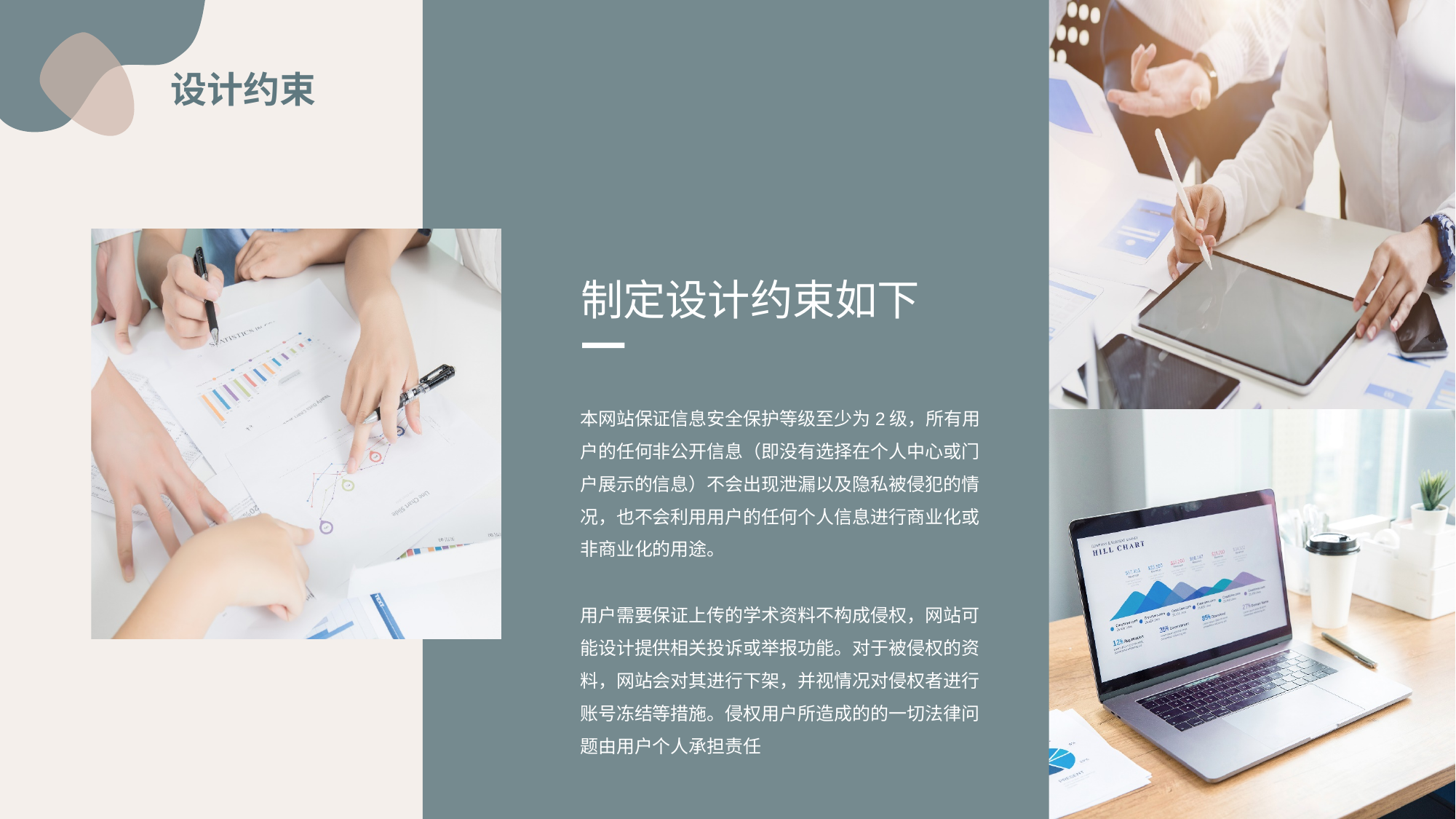

设计约束

制定设计约束如下

本网站保证信息安全保护等级至少为2级，所有用户的任何非公开信息（即没有选择在个人中心或门户展示的信息）不会出现泄漏以及隐私被侵犯的情况，也不会利用用户的任何个人信息进行商业化或非商业化的用途。

用户需要保证上传的学术资料不构成侵权，网站可能设计提供相关投诉或举报功能。对于被侵权的资料，网站会对其进行下架，并视情况对侵权者进行账号冻结等措施。侵权用户所造成的的一切法律问题由用户个人承担责任